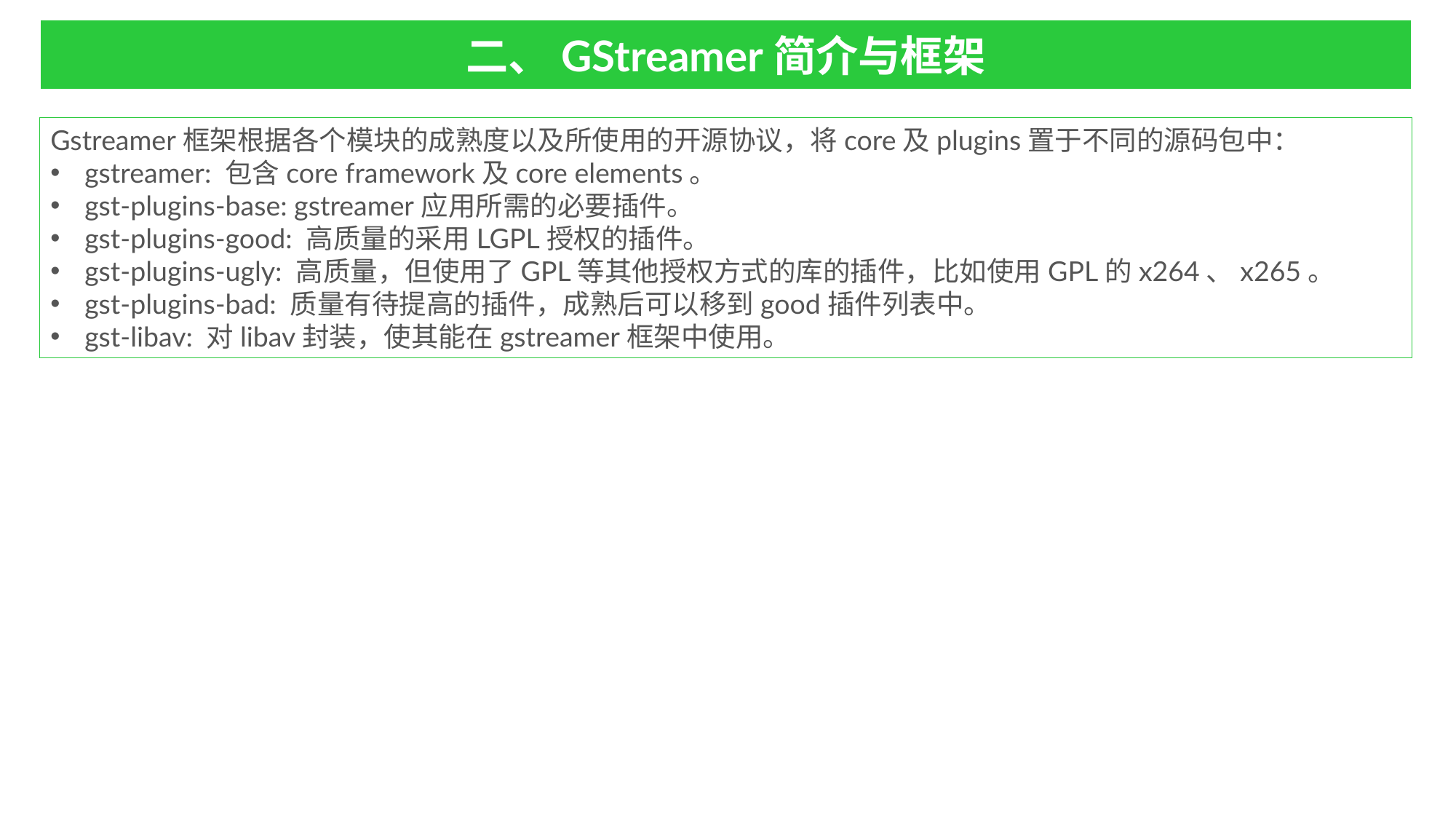

二、GStreamer简介与框架
Gstreamer框架根据各个模块的成熟度以及所使用的开源协议，将core及plugins置于不同的源码包中：
gstreamer: 包含core framework及core elements。
gst-plugins-base: gstreamer应用所需的必要插件。
gst-plugins-good: 高质量的采用LGPL授权的插件。
gst-plugins-ugly: 高质量，但使用了GPL等其他授权方式的库的插件，比如使用GPL的x264、x265。
gst-plugins-bad: 质量有待提高的插件，成熟后可以移到good插件列表中。
gst-libav: 对libav封装，使其能在gstreamer框架中使用。